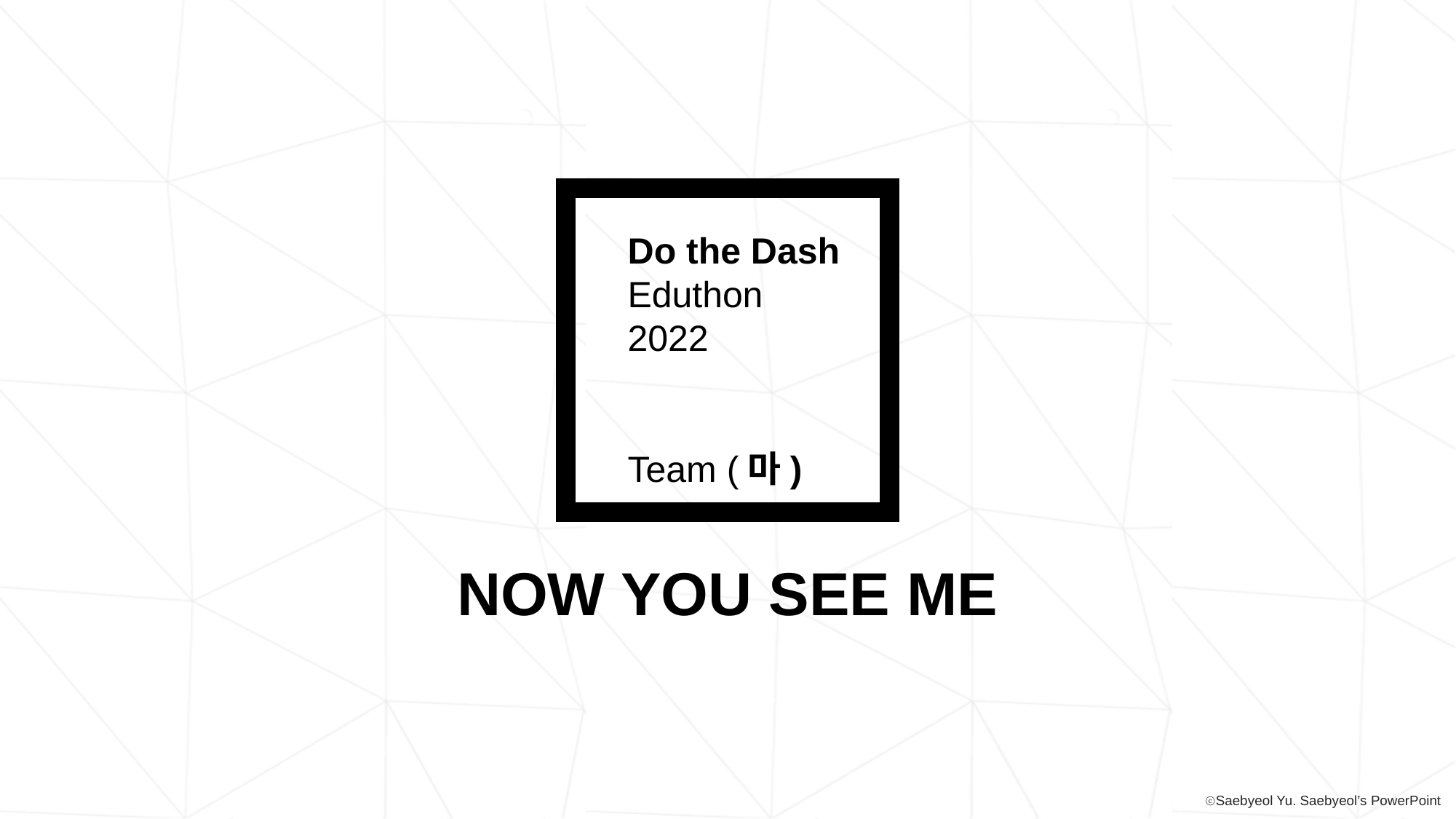

Do the Dash
Eduthon
2022

Team (마)
NOW YOU SEE ME